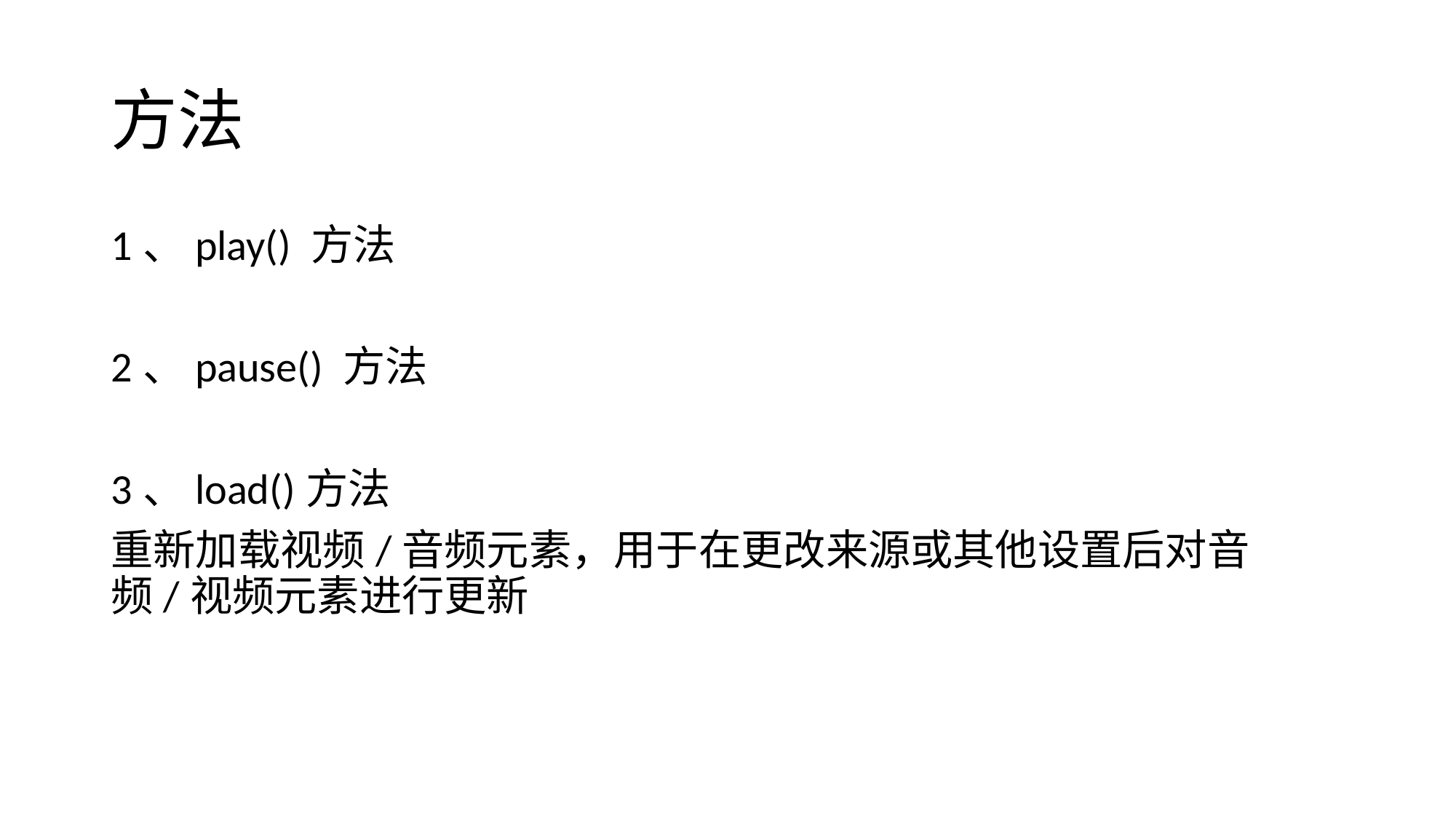

# 方法
1、play() 方法

2、pause() 方法

3、load()方法
重新加载视频/音频元素，用于在更改来源或其他设置后对音频/视频元素进行更新